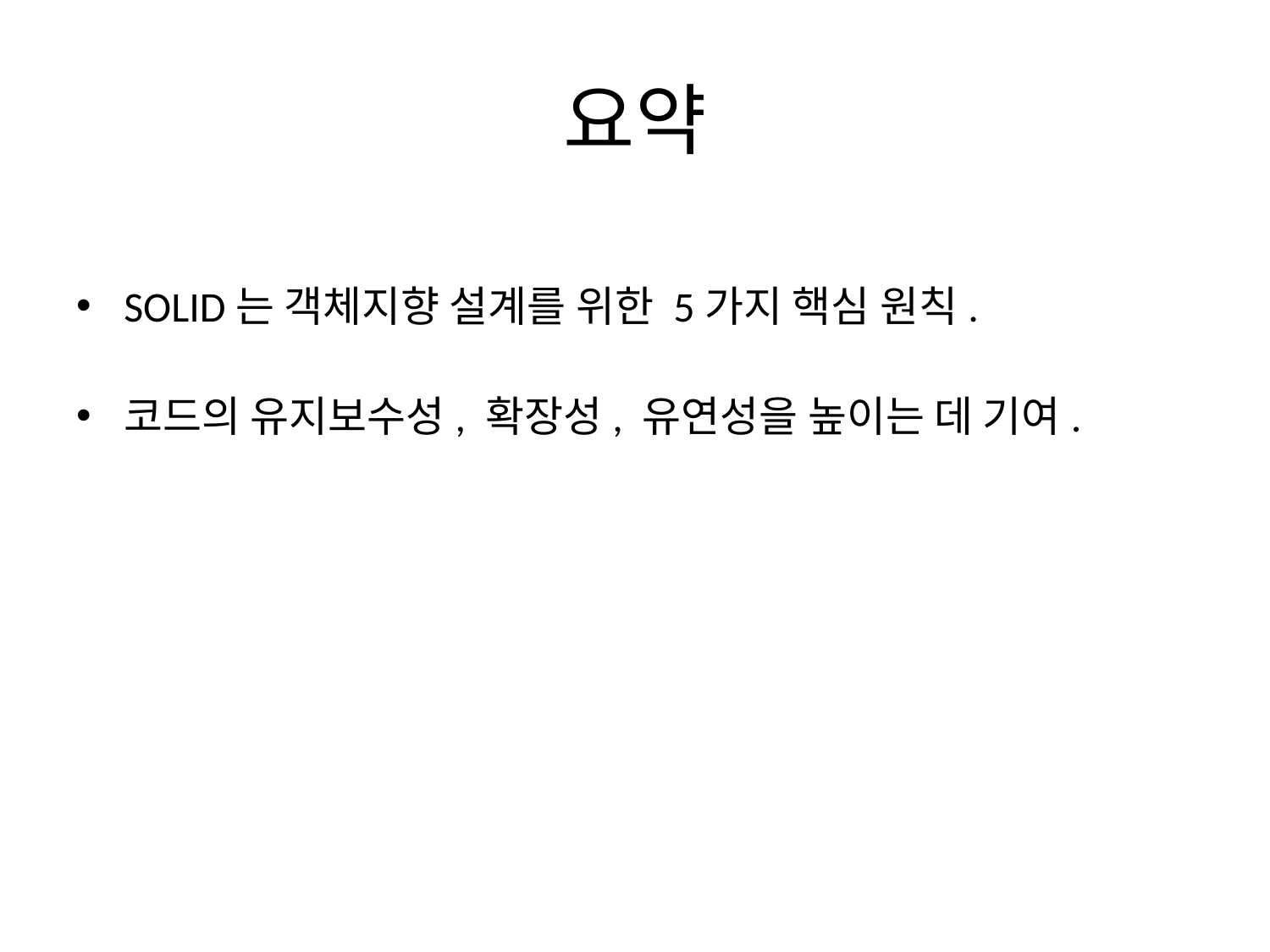

# 요약
SOLID는 객체지향 설계를 위한 5가지 핵심 원칙.
코드의 유지보수성, 확장성, 유연성을 높이는 데 기여.